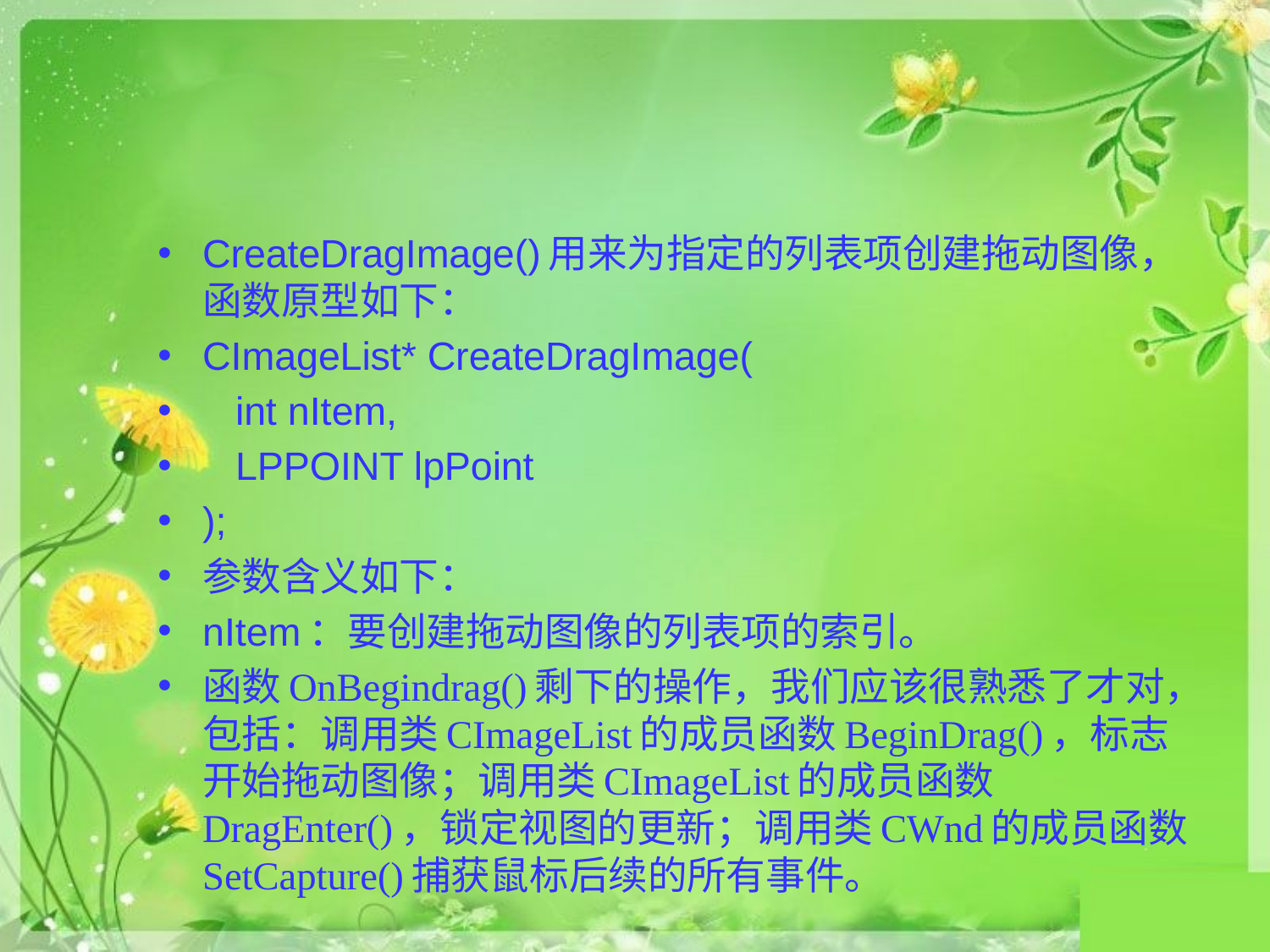

#
CreateDragImage()用来为指定的列表项创建拖动图像，函数原型如下：
CImageList* CreateDragImage(
   int nItem,
   LPPOINT lpPoint
);
参数含义如下：
nItem：要创建拖动图像的列表项的索引。
函数OnBegindrag()剩下的操作，我们应该很熟悉了才对，包括：调用类CImageList的成员函数BeginDrag()，标志开始拖动图像；调用类CImageList的成员函数DragEnter()，锁定视图的更新；调用类CWnd的成员函数SetCapture()捕获鼠标后续的所有事件。